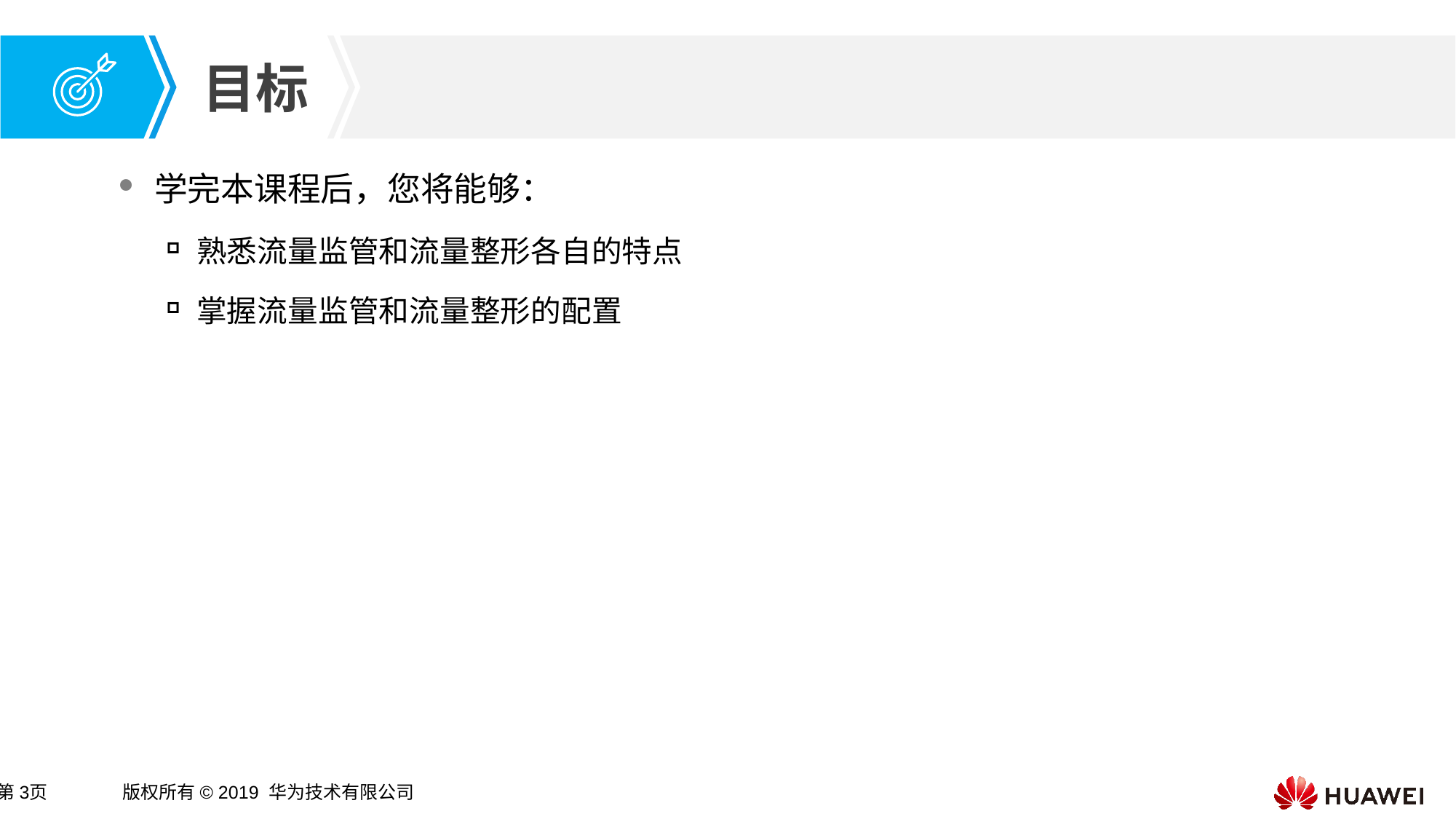

学完本课程后，您将能够：
熟悉流量监管和流量整形各自的特点
掌握流量监管和流量整形的配置